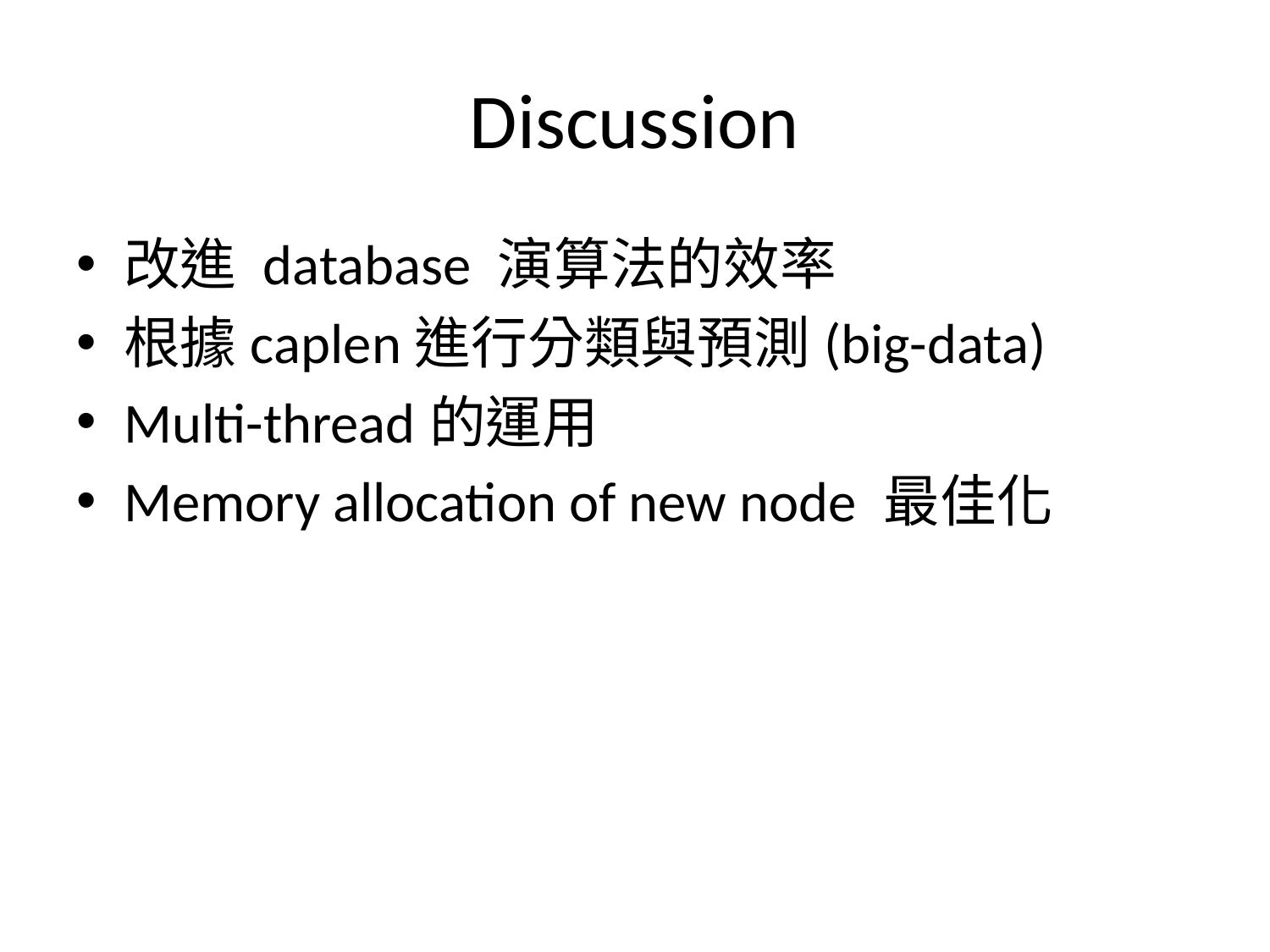

# Discussion
改進 database 演算法的效率
根據caplen進行分類與預測(big-data)
Multi-thread的運用
Memory allocation of new node 最佳化